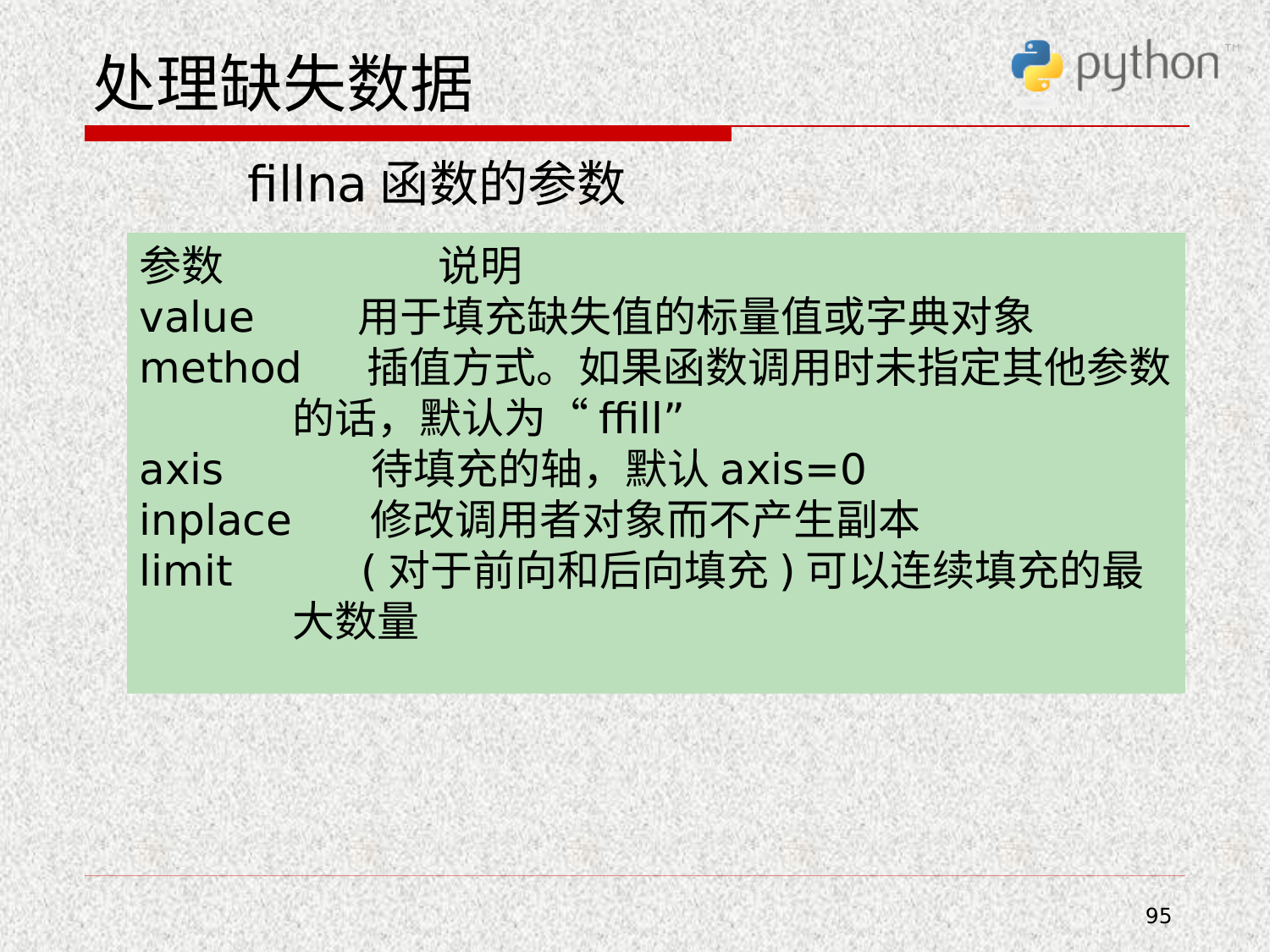

# 处理缺失数据
          fillna函数的参数
参数	                  说明
value	      用于填充缺失值的标量值或字典对象
method    插值方式。如果函数调用时未指定其他参数
               的话，默认为“ffill”
axis	       待填充的轴，默认axis=0
inplace     修改调用者对象而不产生副本
limit	       (对于前向和后向填充)可以连续填充的最
               大数量

95